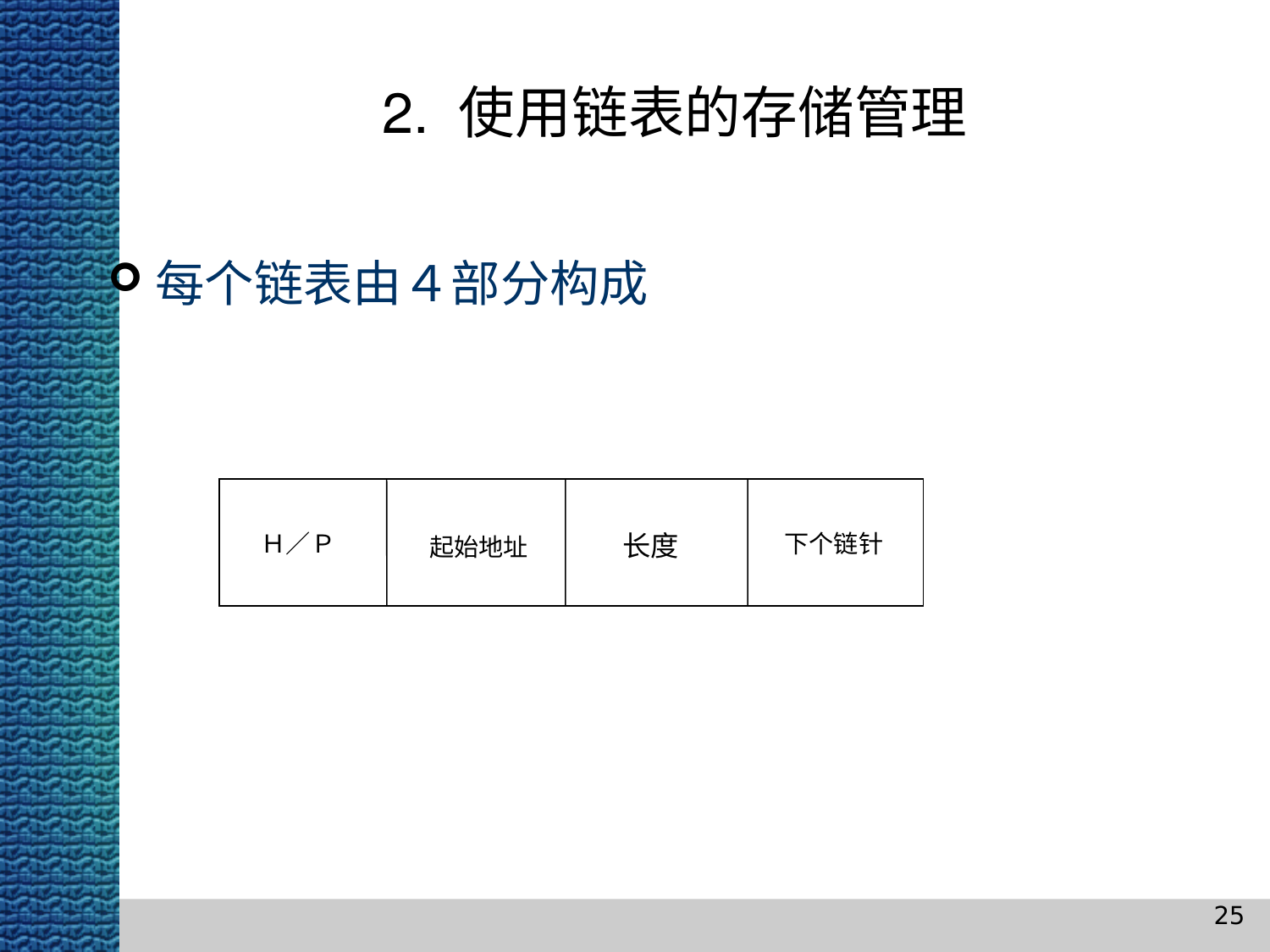

2. 使用链表的存储管理
每个链表由４部分构成

Ｈ／Ｐ
长度
下个链针
起始地址
25